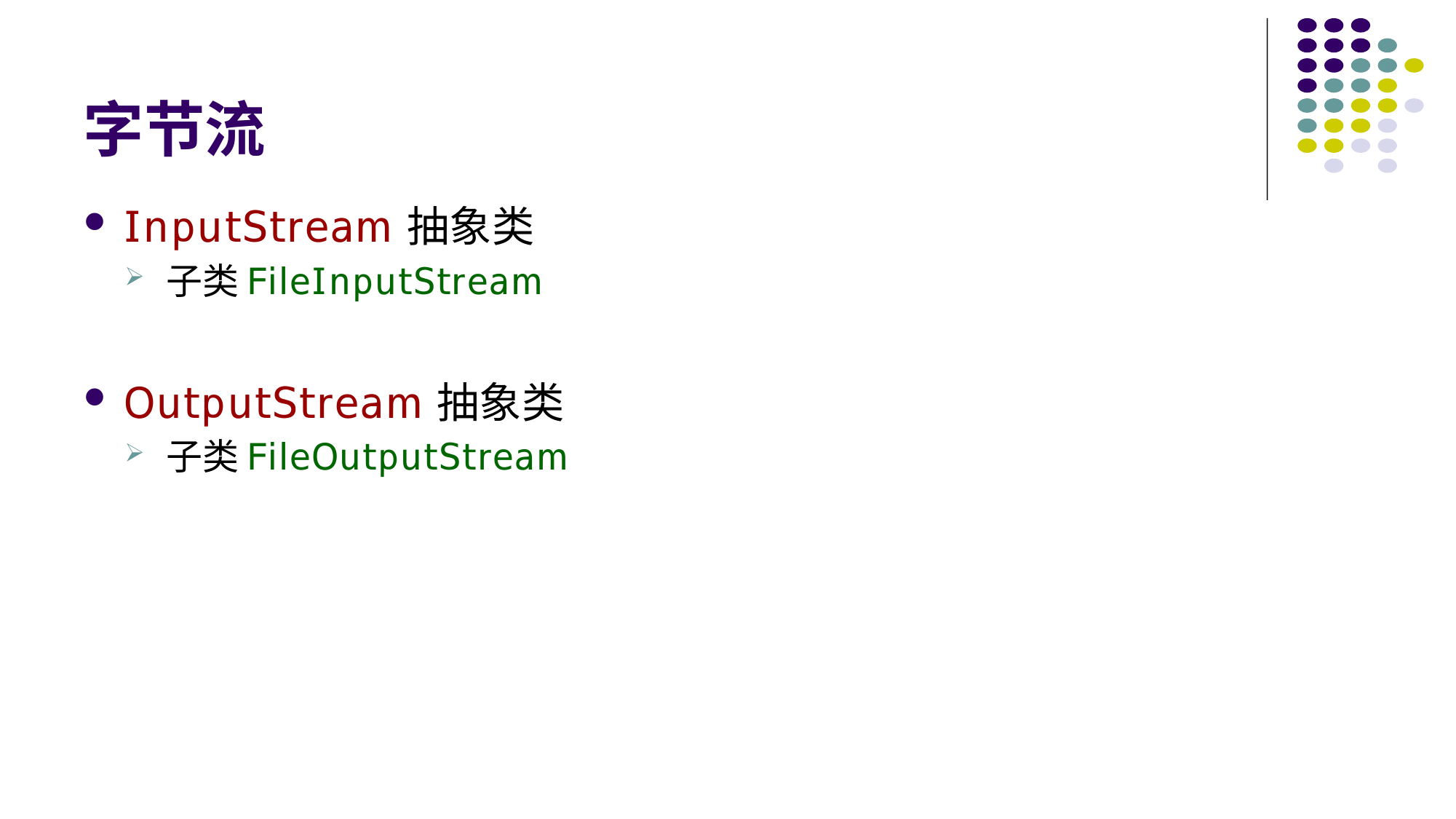

# 字节流
InputStream抽象类
子类FileInputStream

OutputStream抽象类
子类FileOutputStream

31